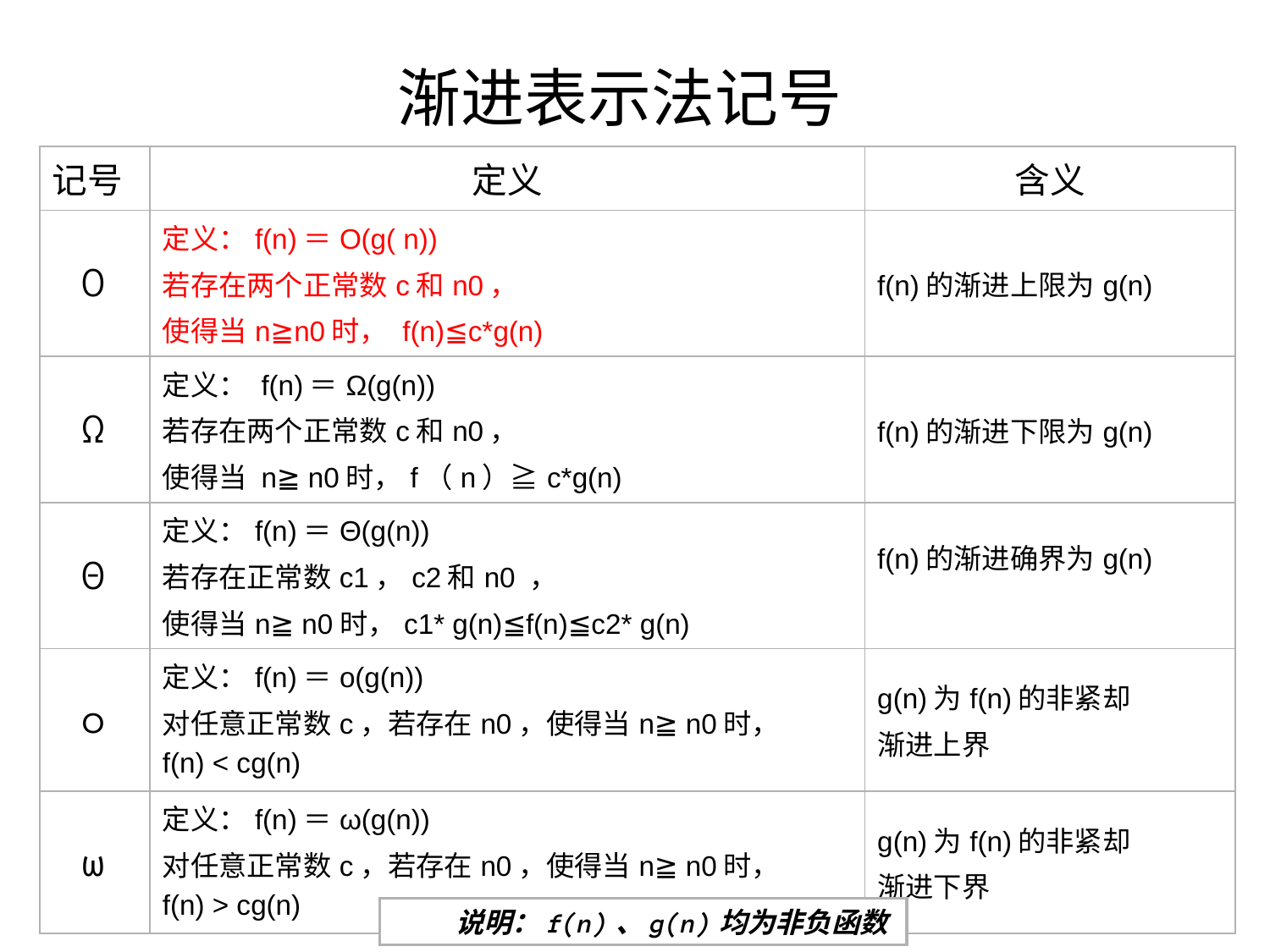

# 渐进表示法记号
| 记号 | 定义 | 含义 |
| --- | --- | --- |
| O | 定义：f(n)＝O(g( n)) 若存在两个正常数c和n0， 使得当n≧n0时， f(n)≦c\*g(n) | f(n)的渐进上限为g(n) |
| Ω | 定义： f(n)＝Ω(g(n)) 若存在两个正常数c和n0， 使得当 n≧ n0时，f（n）≧c\*g(n) | f(n)的渐进下限为g(n) |
| Θ | 定义：f(n)＝Θ(g(n)) 若存在正常数c1，c2和n0 ， 使得当n≧ n0时，c1\* g(n)≦f(n)≦c2\* g(n) | f(n)的渐进确界为g(n) |
| o | 定义：f(n)＝o(g(n)) 对任意正常数c，若存在n0，使得当n≧ n0时， f(n) < cg(n) | g(n)为f(n)的非紧却 渐进上界 |
| ω | 定义：f(n)＝ω(g(n)) 对任意正常数c，若存在n0，使得当n≧ n0时， f(n) > cg(n) | g(n)为f(n)的非紧却 渐进下界 |
73
说明：f(n)、g(n)均为非负函数